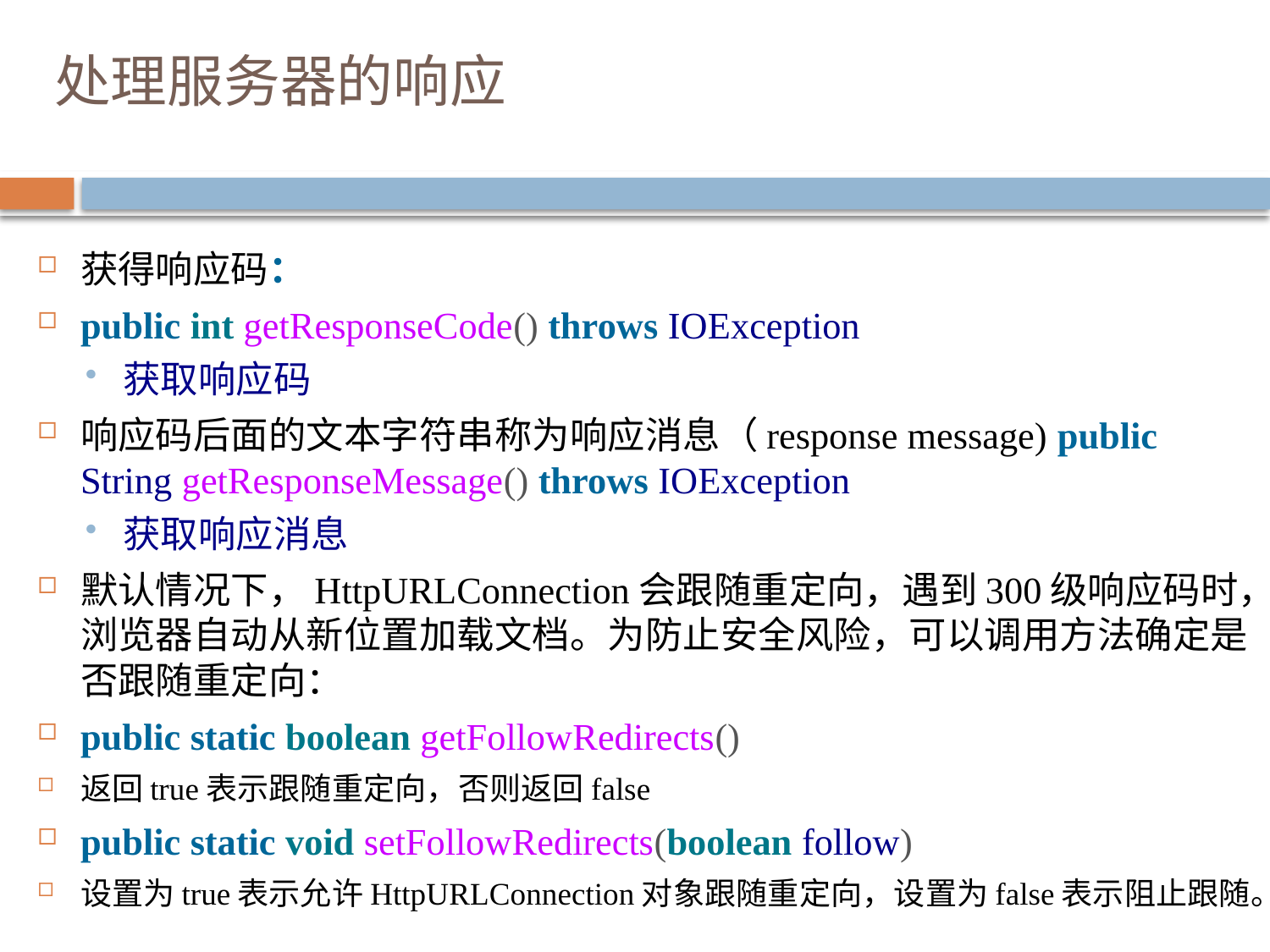

# 处理服务器的响应
获得响应码：
public int getResponseCode() throws IOException
获取响应码
响应码后面的文本字符串称为响应消息（response message) public String getResponseMessage() throws IOException
获取响应消息
默认情况下，HttpURLConnection会跟随重定向，遇到300级响应码时，浏览器自动从新位置加载文档。为防止安全风险，可以调用方法确定是否跟随重定向：
public static boolean getFollowRedirects()
返回true表示跟随重定向，否则返回false
public static void setFollowRedirects(boolean follow)
设置为true表示允许HttpURLConnection对象跟随重定向，设置为false表示阻止跟随。